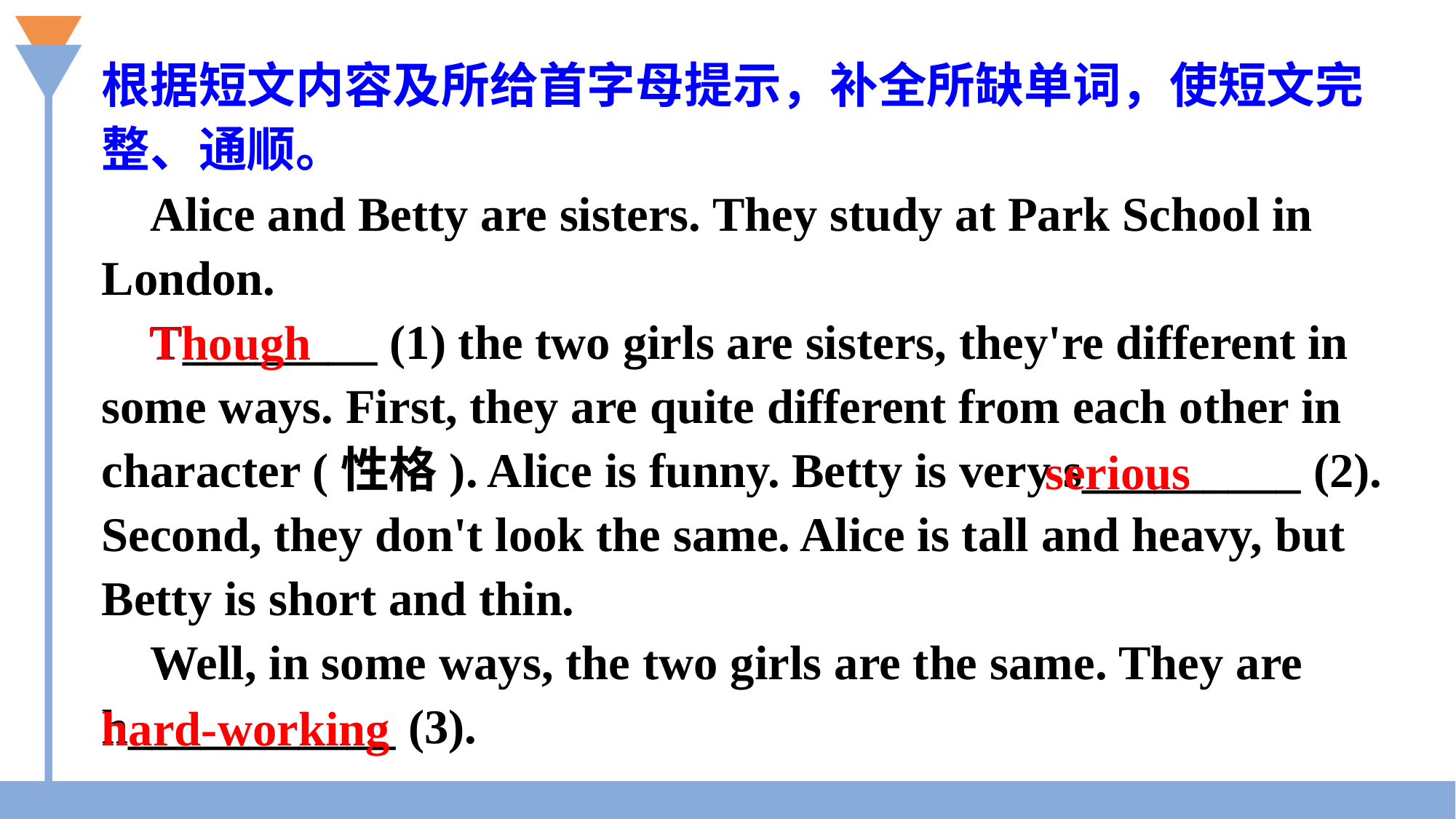

根据短文内容及所给首字母提示，补全所缺单词，使短文完整、通顺。
    Alice and Betty are sisters. They study at Park School in London.
    T________ (1) the two girls are sisters, they're different in some ways. First, they are quite different from each other in character (性格). Alice is funny. Betty is very s_________ (2). Second, they don't look the same. Alice is tall and heavy, but Betty is short and thin.
    Well, in some ways, the two girls are the same. They are h___________ (3).
Though
serious
hard-working